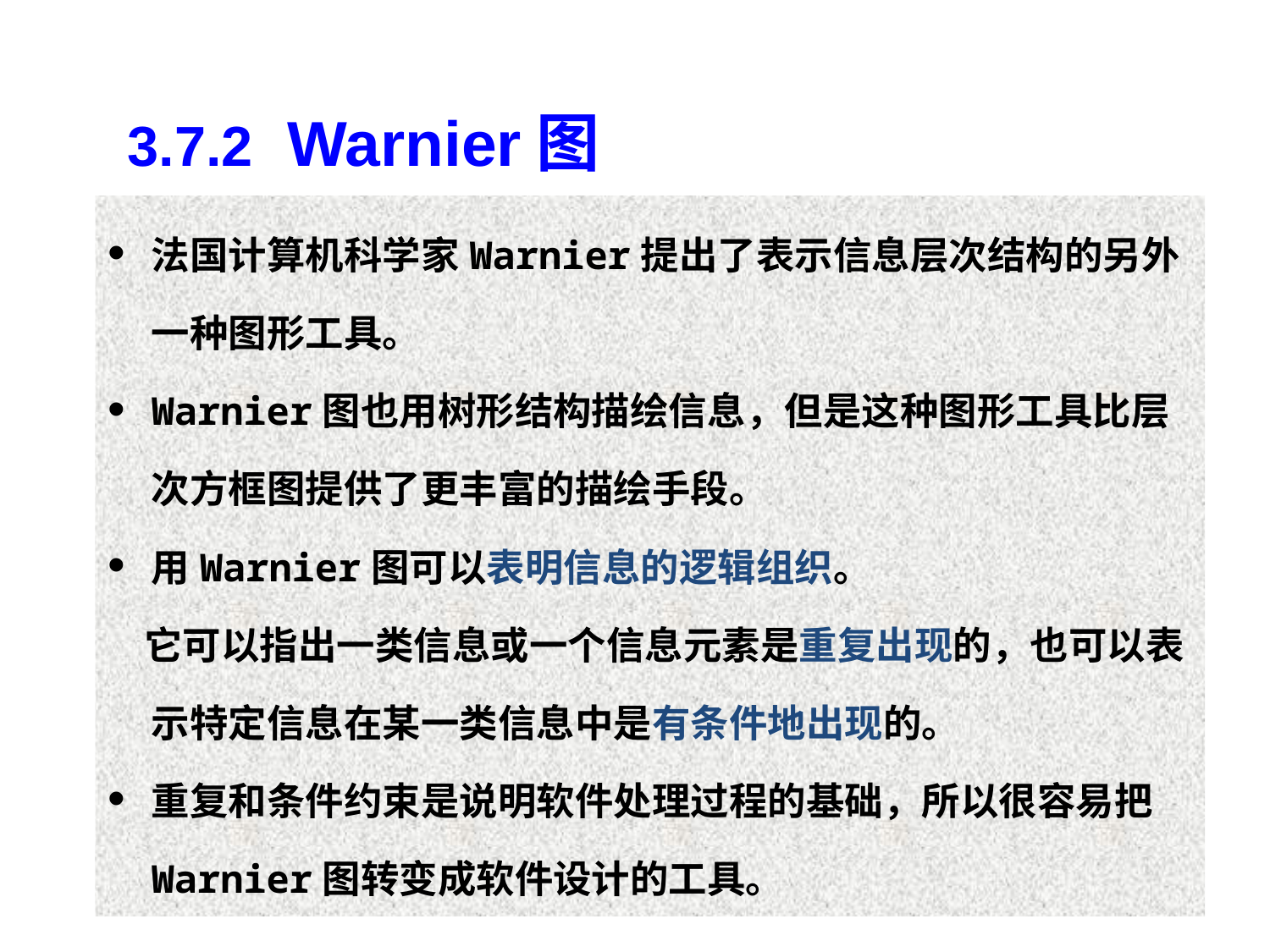

3.7.2  Warnier图
法国计算机科学家Warnier提出了表示信息层次结构的另外一种图形工具。
Warnier图也用树形结构描绘信息，但是这种图形工具比层次方框图提供了更丰富的描绘手段。
用Warnier图可以表明信息的逻辑组织。
   它可以指出一类信息或一个信息元素是重复出现的，也可以表示特定信息在某一类信息中是有条件地出现的。
重复和条件约束是说明软件处理过程的基础，所以很容易把Warnier图转变成软件设计的工具。